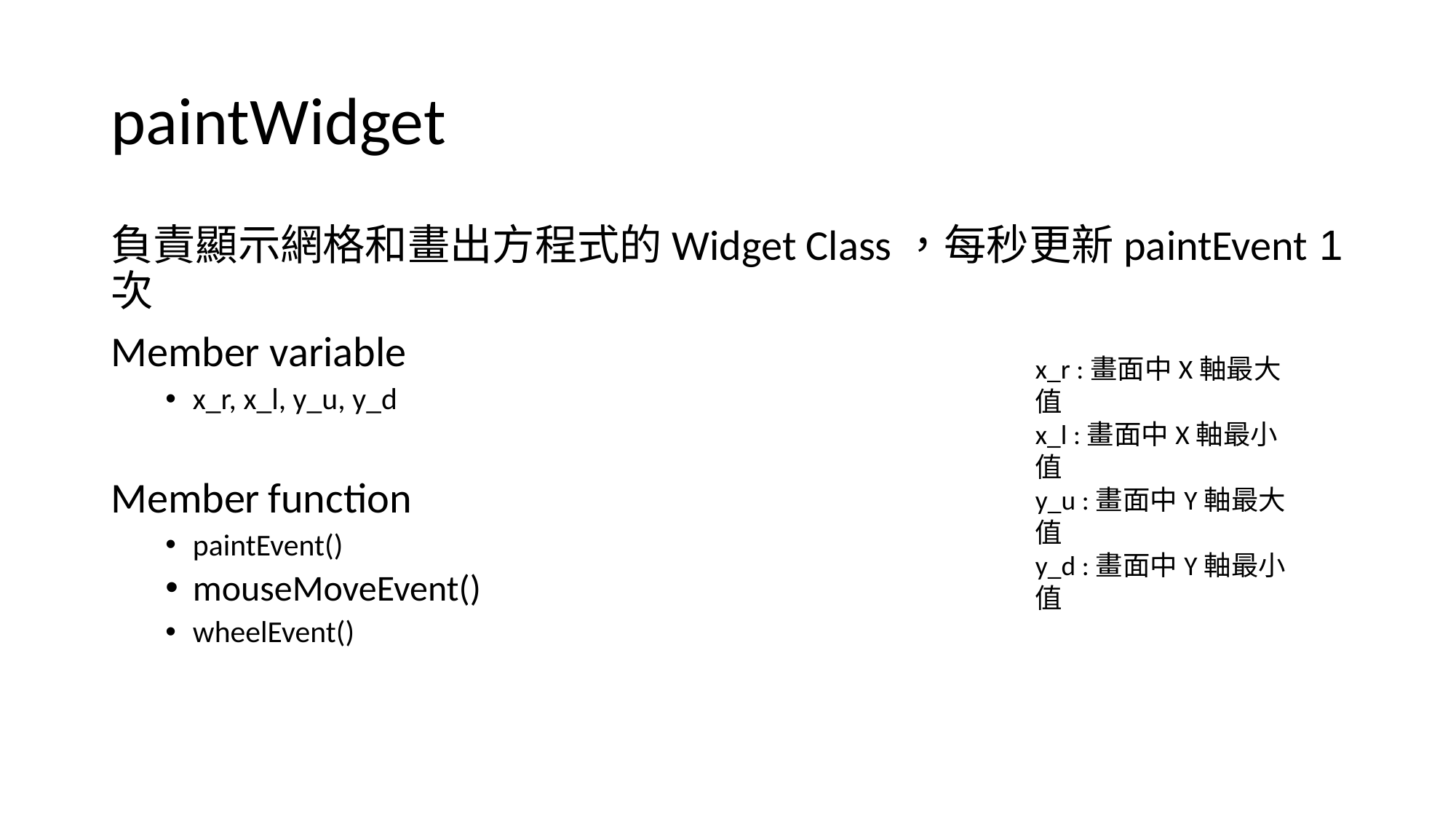

# paintWidget
負責顯示網格和畫出方程式的Widget Class，每秒更新paintEvent 1 次
Member variable
x_r, x_l, y_u, y_d

Member function
paintEvent()
mouseMoveEvent()
wheelEvent()
x_r :畫面中X軸最大值
x_l :畫面中X軸最小值
y_u :畫面中Y軸最大值
y_d :畫面中Y軸最小值